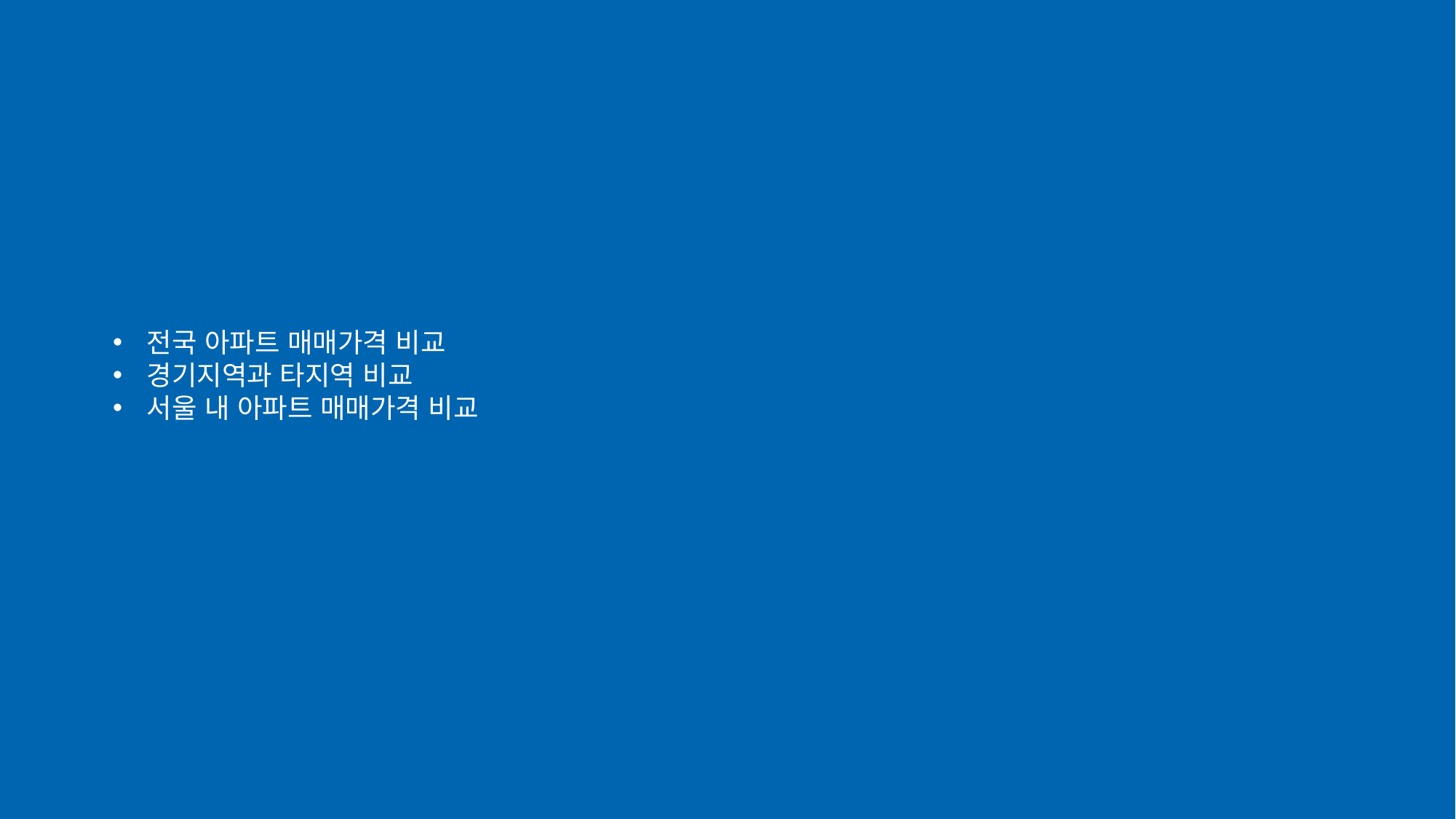

02
전국 아파트 평균매매가격
전국 아파트 매매가격 비교
경기지역과 타지역 비교
서울 내 아파트 매매가격 비교